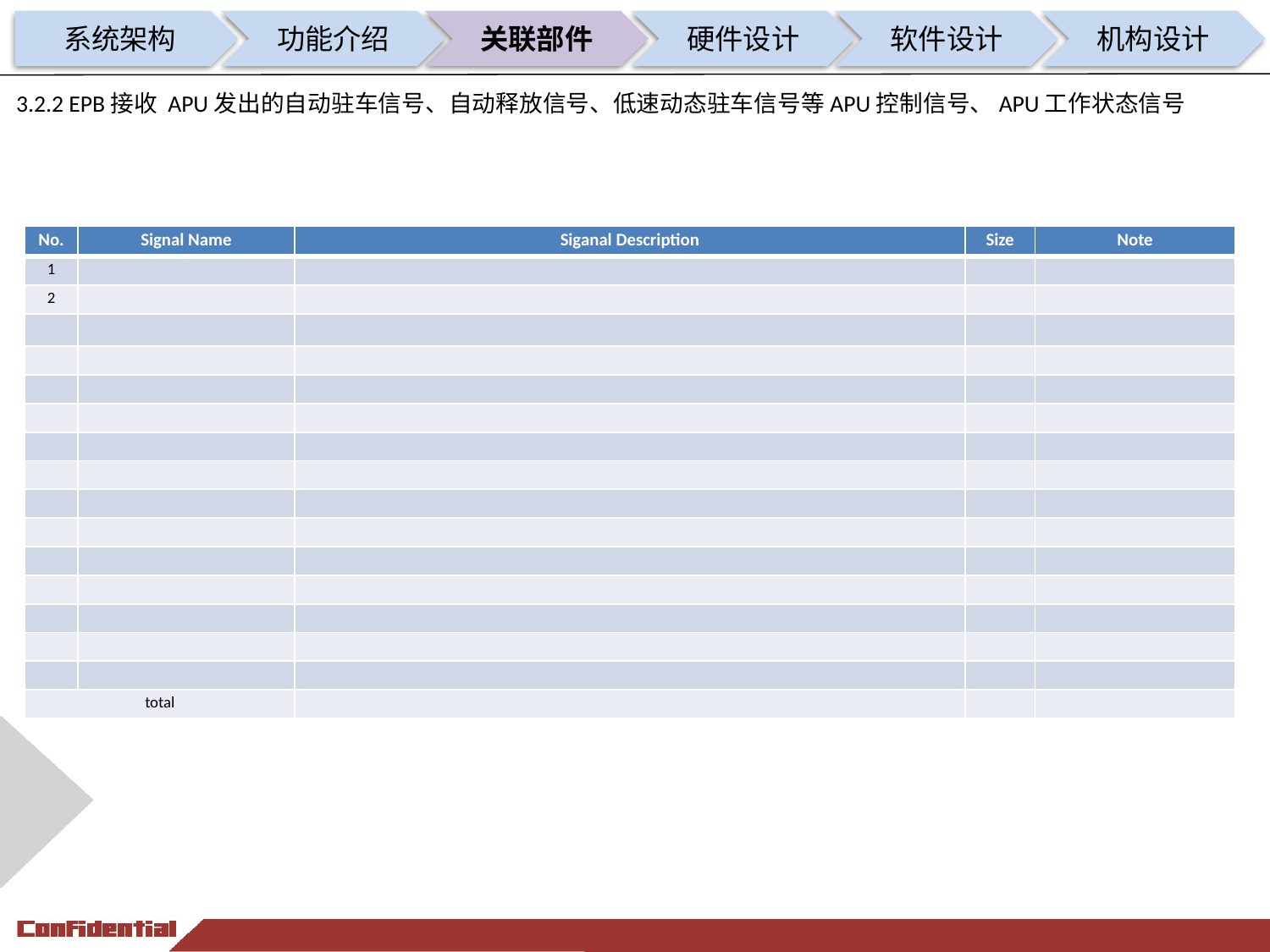

系统架构
功能介绍
关联部件
硬件设计
软件设计
机构设计
3.2.2 EPB接收 APU发出的自动驻车信号、自动释放信号、低速动态驻车信号等APU控制信号、APU工作状态信号

| No. | Signal Name | Siganal Description | Size | Note |
| --- | --- | --- | --- | --- |
| 1 |  |  |  |  |
| 2 |  |  |  |  |
|  |  |  |  |  |
|  |  |  |  |  |
|  |  |  |  |  |
|  |  |  |  |  |
|  |  |  |  |  |
|  |  |  |  |  |
|  |  |  |  |  |
|  |  |  |  |  |
|  |  |  |  |  |
|  |  |  |  |  |
|  |  |  |  |  |
|  |  |  |  |  |
|  |  |  |  |  |
| total |  |  |  |  |